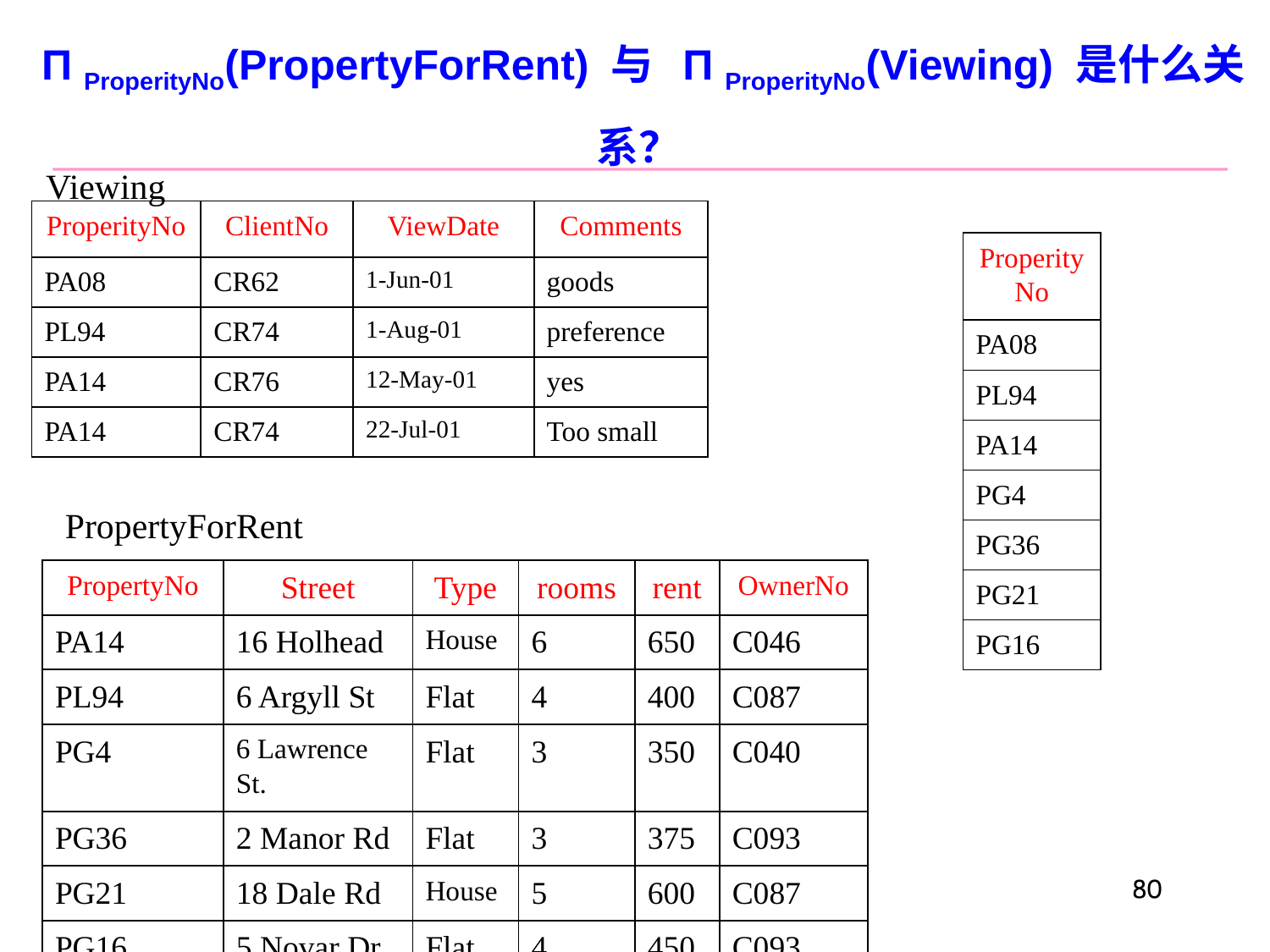

# Π ProperityNo(PropertyForRent) 与  Π ProperityNo(Viewing) 是什么关系？
Viewing
| ProperityNo | ClientNo | ViewDate | Comments |
| --- | --- | --- | --- |
| PA08 | CR62 | 1-Jun-01 | goods |
| PL94 | CR74 | 1-Aug-01 | preference |
| PA14 | CR76 | 12-May-01 | yes |
| PA14 | CR74 | 22-Jul-01 | Too small |
| ProperityNo |
| --- |
| PA08 |
| PL94 |
| PA14 |
| PG4 |
| PG36 |
| PG21 |
| PG16 |
PropertyForRent
| PropertyNo | Street | Type | rooms | rent | OwnerNo |
| --- | --- | --- | --- | --- | --- |
| PA14 | 16 Holhead | House | 6 | 650 | C046 |
| PL94 | 6 Argyll St | Flat | 4 | 400 | C087 |
| PG4 | 6 Lawrence St. | Flat | 3 | 350 | C040 |
| PG36 | 2 Manor Rd | Flat | 3 | 375 | C093 |
| PG21 | 18 Dale Rd | House | 5 | 600 | C087 |
| PG16 | 5 Novar Dr. | Flat | 4 | 450 | C093 |
80